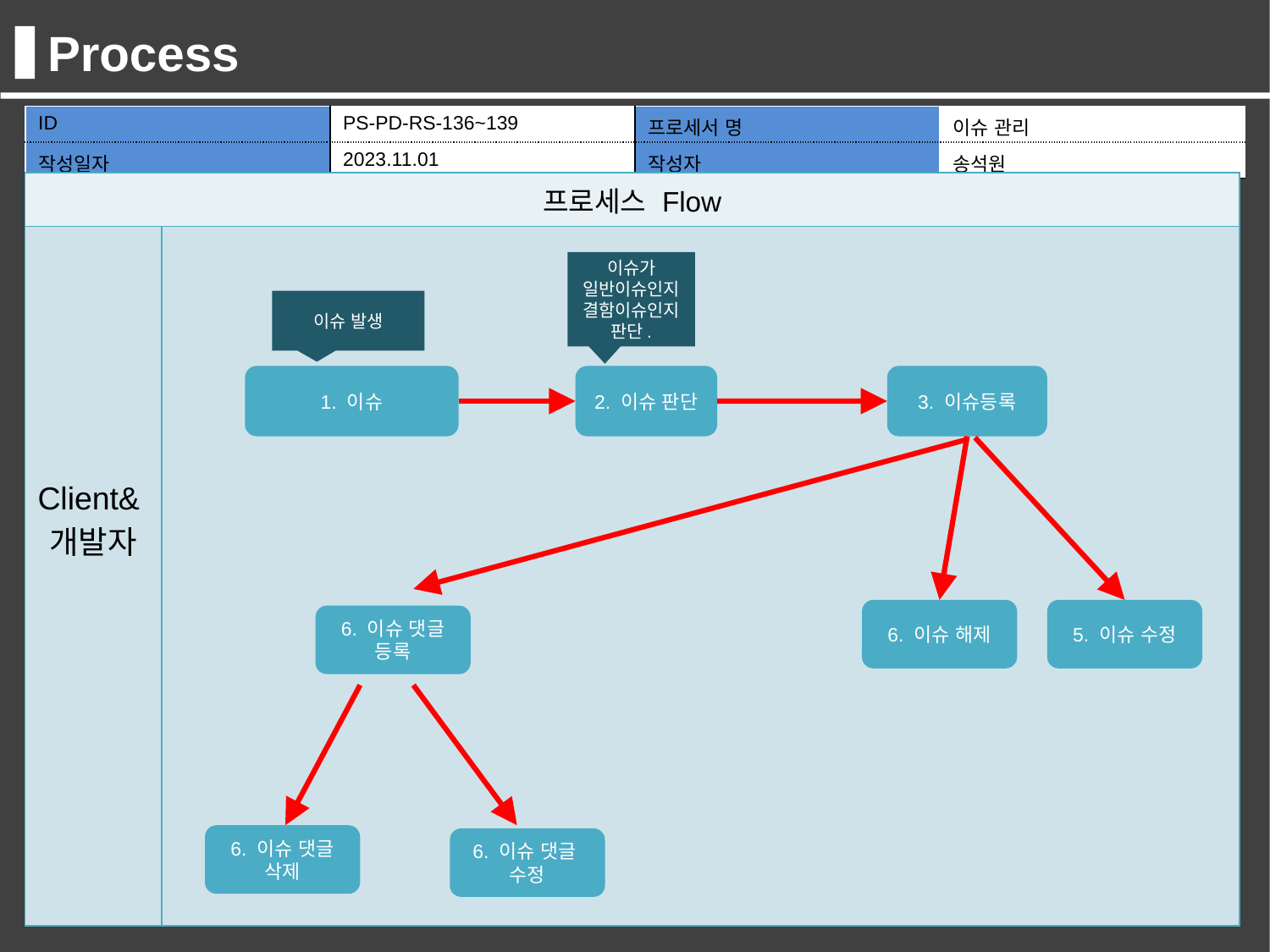

Process

| ID | PS-PD-RS-136~139 | 프로세서 명 | 이슈 관리 |
| --- | --- | --- | --- |
| 작성일자 | 2023.11.01 | 작성자 | 송석원 |
| 프로세스 Flow |  |
| --- | --- |
| Client& 개발자 |  |
이슈가 일반이슈인지 결함이슈인지 판단.
이슈 발생
1. 이슈
2. 이슈 판단
3. 이슈등록
6. 이슈 해제
5. 이슈 수정
6. 이슈 댓글 등록
6. 이슈 댓글 삭제
6. 이슈 댓글  수정